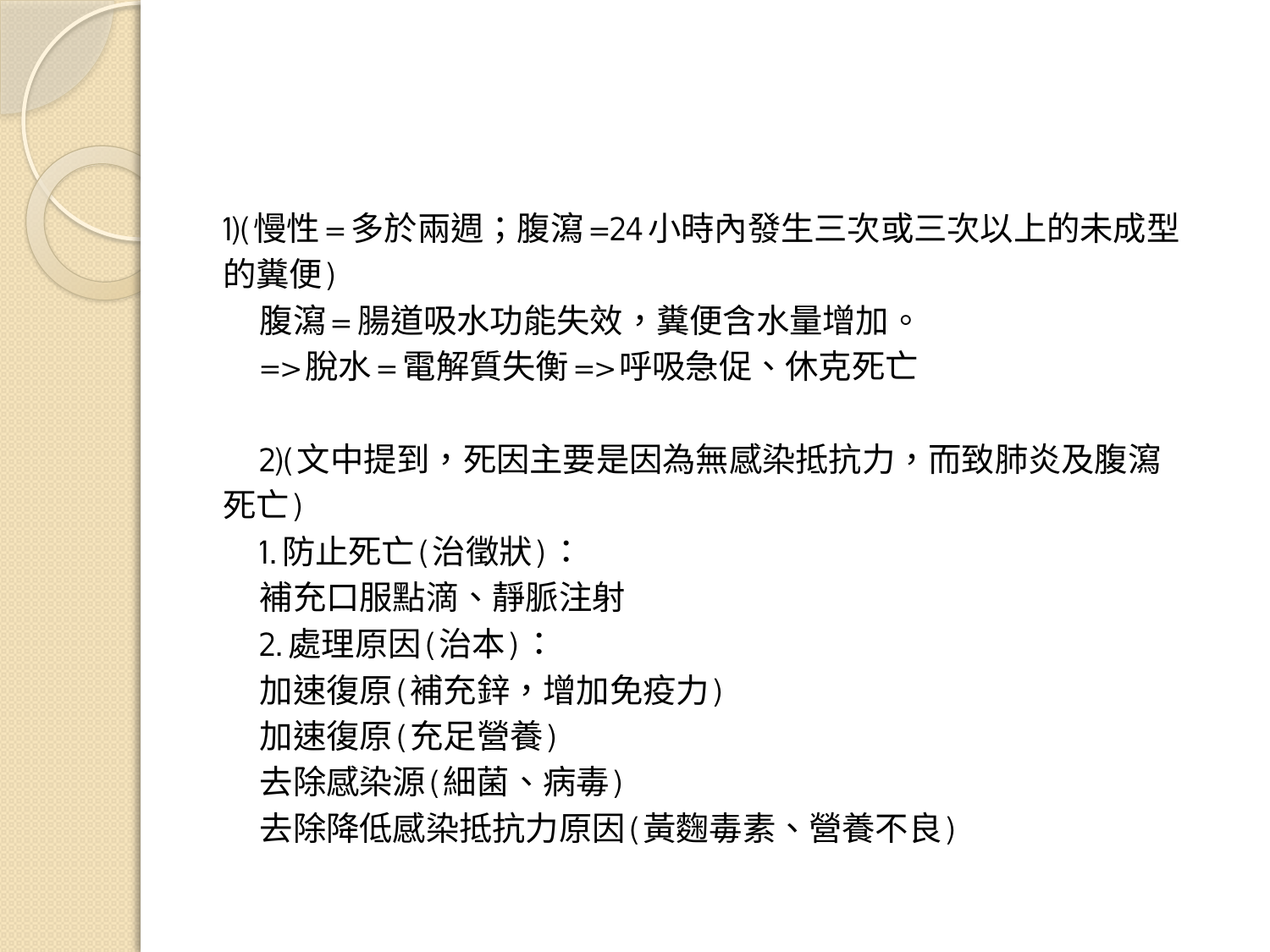

#
1)(慢性=多於兩週；腹瀉=24小時內發生三次或三次以上的未成型
的糞便)
	腹瀉=腸道吸水功能失效，糞便含水量增加。
	=>脫水=電解質失衡=>呼吸急促、休克死亡

	2)(文中提到，死因主要是因為無感染抵抗力，而致肺炎及腹瀉
死亡)
		1.防止死亡(治徵狀)：
			補充口服點滴、靜脈注射
		2.處理原因(治本)：
			加速復原(補充鋅，增加免疫力)
			加速復原(充足營養)
			去除感染源(細菌、病毒)
			去除降低感染抵抗力原因(黃麴毒素、營養不良)